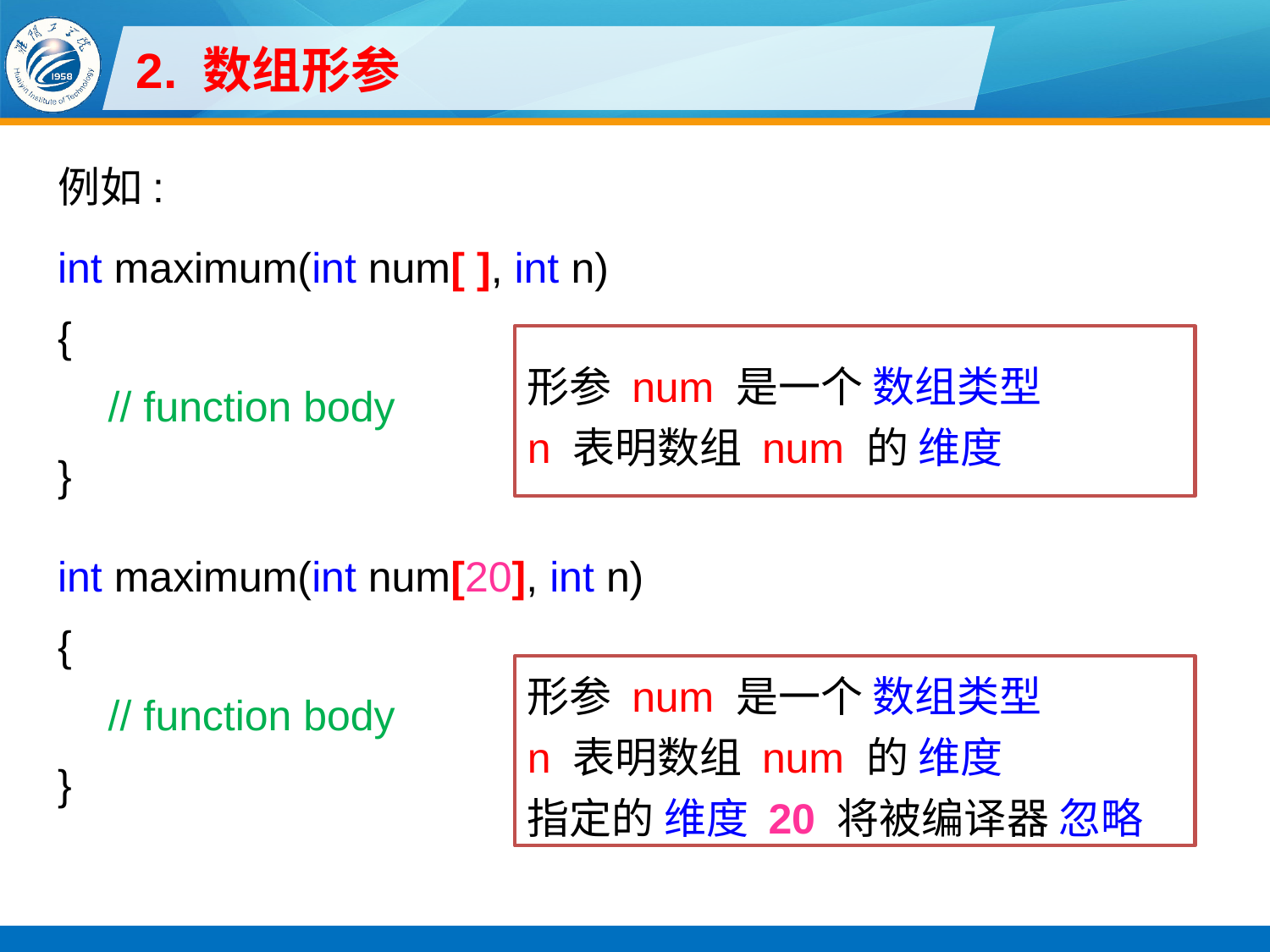

# 2. 数组形参
例如:
int maximum(int num[ ], int n)
{
// function body
}
int maximum(int num[20], int n)
{
// function body
}
形参 num 是一个 数组类型
n 表明数组 num 的 维度
形参 num 是一个 数组类型
n 表明数组 num 的 维度
指定的 维度 20 将被编译器 忽略